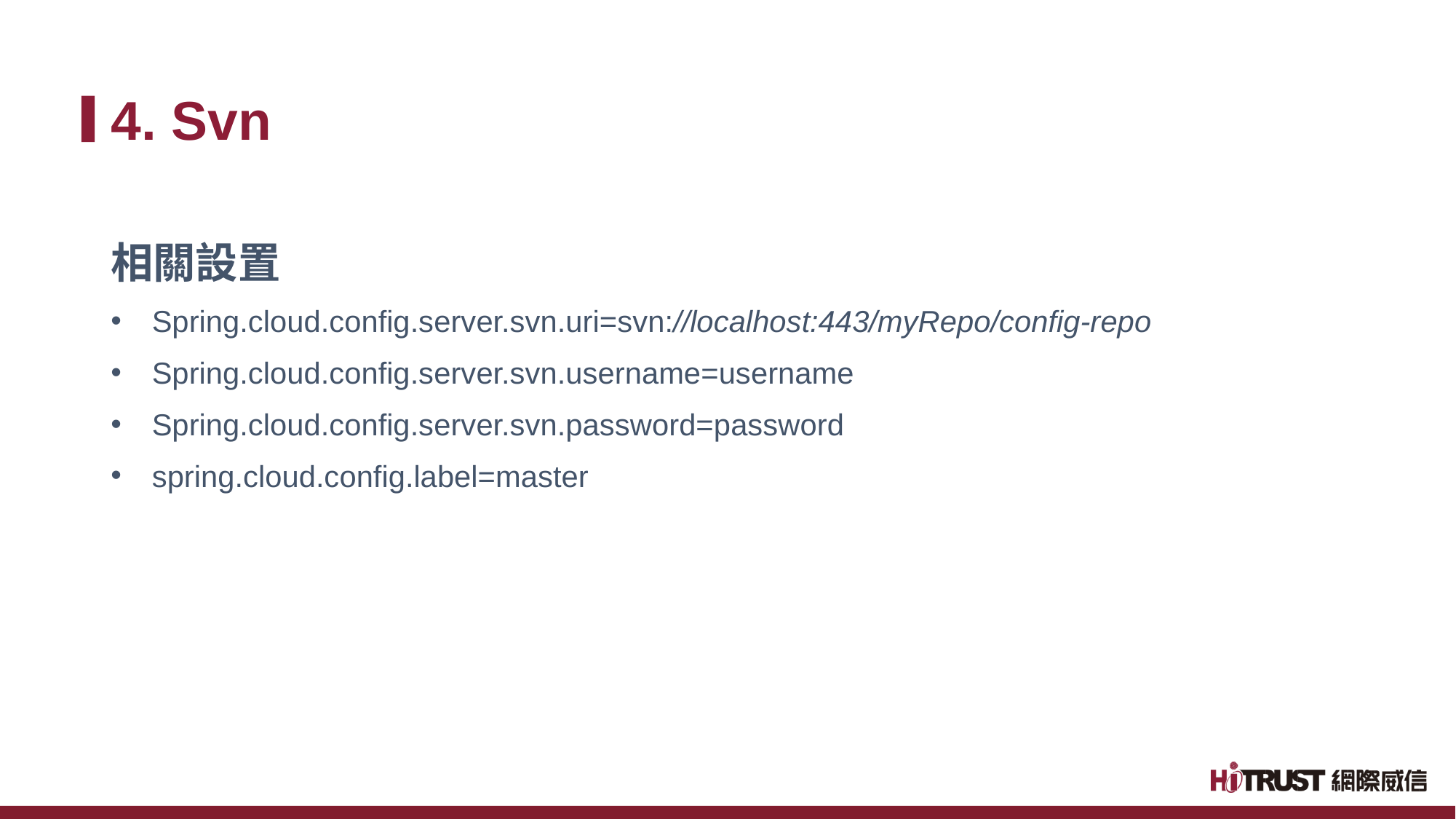

# 4. Svn

相關設置
Spring.cloud.config.server.svn.uri=svn://localhost:443/myRepo/config-repo
Spring.cloud.config.server.svn.username=username
Spring.cloud.config.server.svn.password=password
spring.cloud.config.label=master